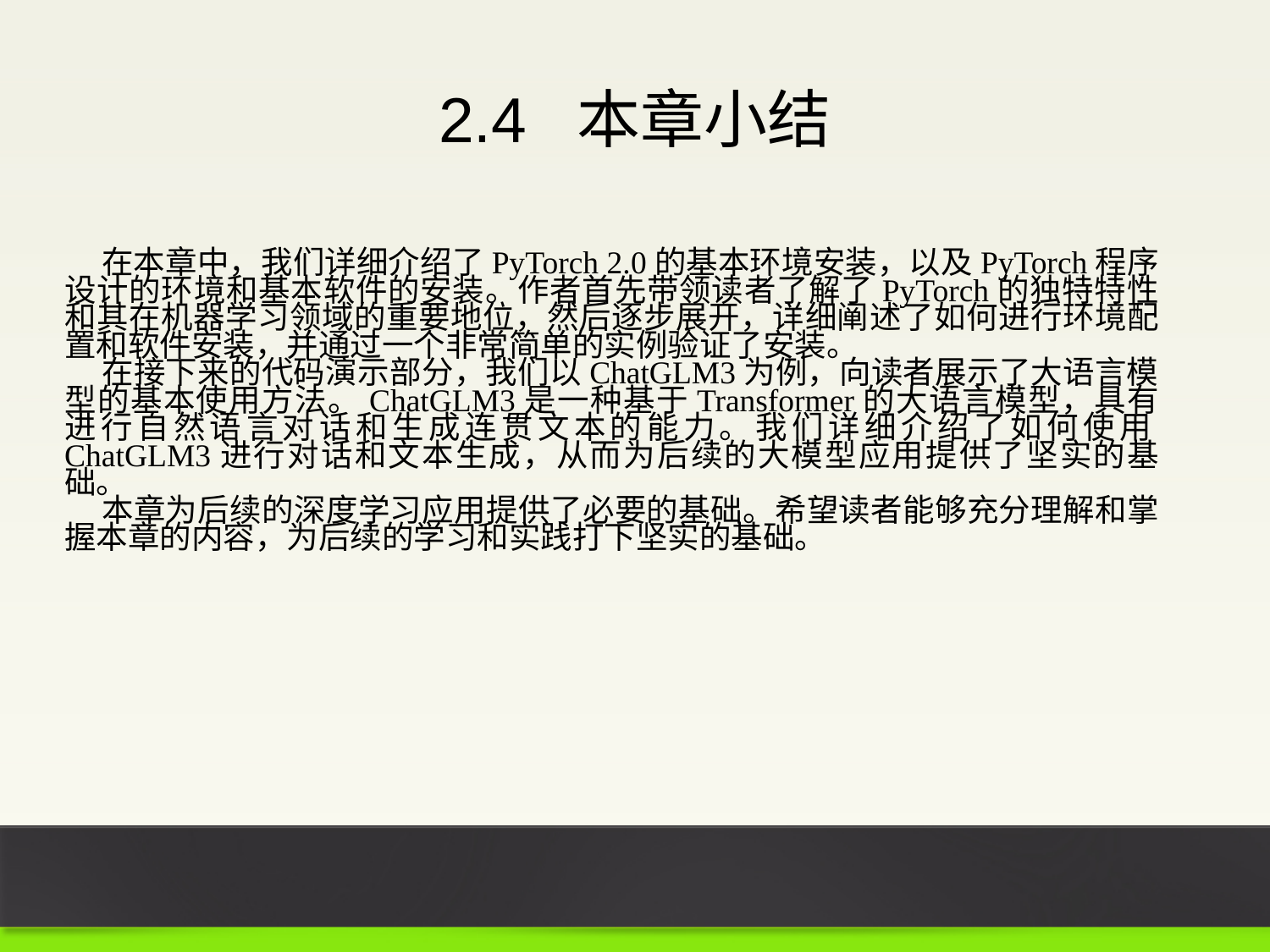

2.4  本章小结
在本章中，我们详细介绍了PyTorch 2.0的基本环境安装，以及PyTorch程序设计的环境和基本软件的安装。作者首先带领读者了解了PyTorch的独特特性和其在机器学习领域的重要地位，然后逐步展开，详细阐述了如何进行环境配置和软件安装，并通过一个非常简单的实例验证了安装。
在接下来的代码演示部分，我们以ChatGLM3为例，向读者展示了大语言模型的基本使用方法。ChatGLM3是一种基于Transformer的大语言模型，具有进行自然语言对话和生成连贯文本的能力。我们详细介绍了如何使用ChatGLM3进行对话和文本生成，从而为后续的大模型应用提供了坚实的基础。
本章为后续的深度学习应用提供了必要的基础。希望读者能够充分理解和掌握本章的内容，为后续的学习和实践打下坚实的基础。